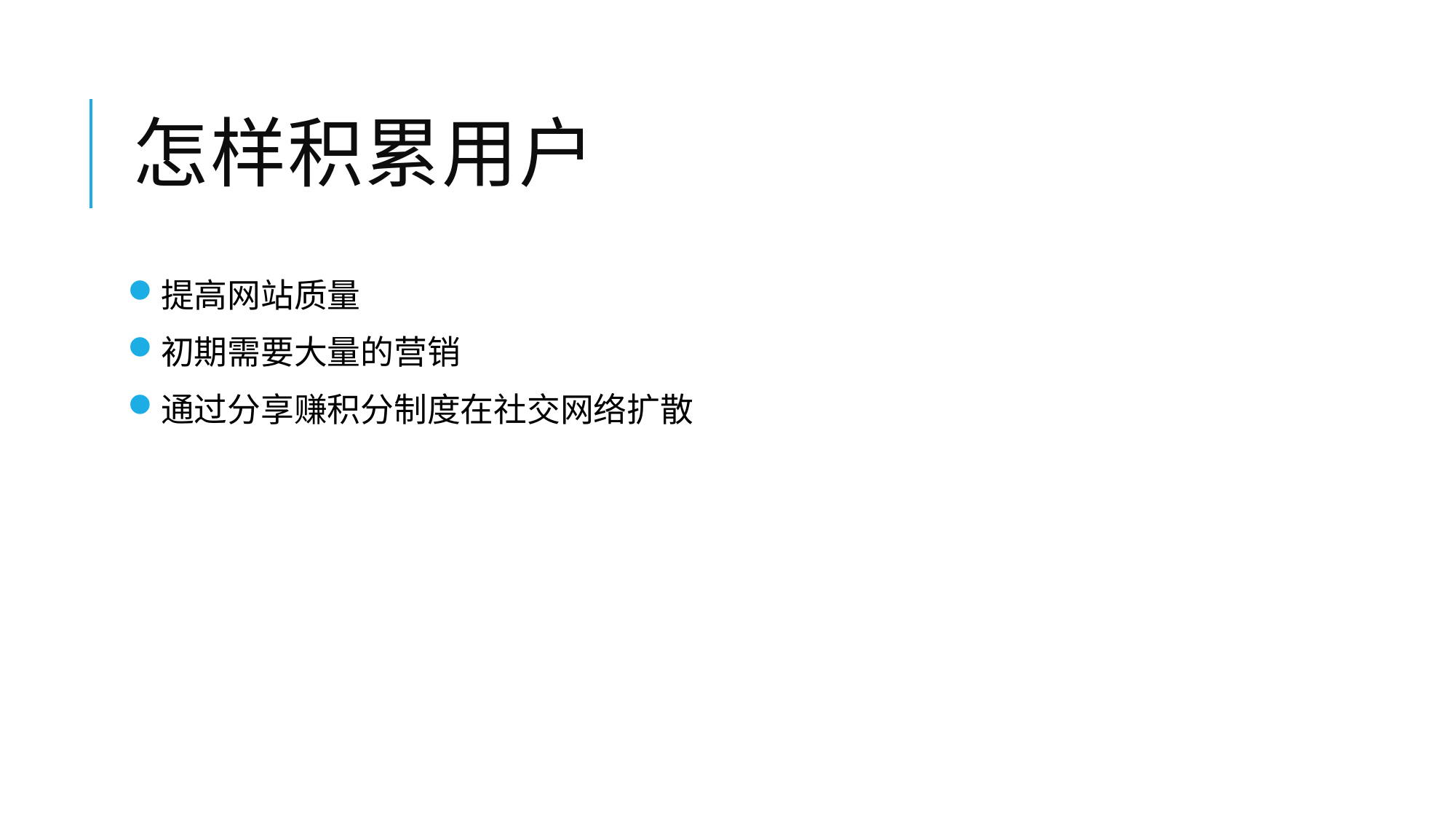

# 怎样积累用户
提高网站质量
初期需要大量的营销
通过分享赚积分制度在社交网络扩散